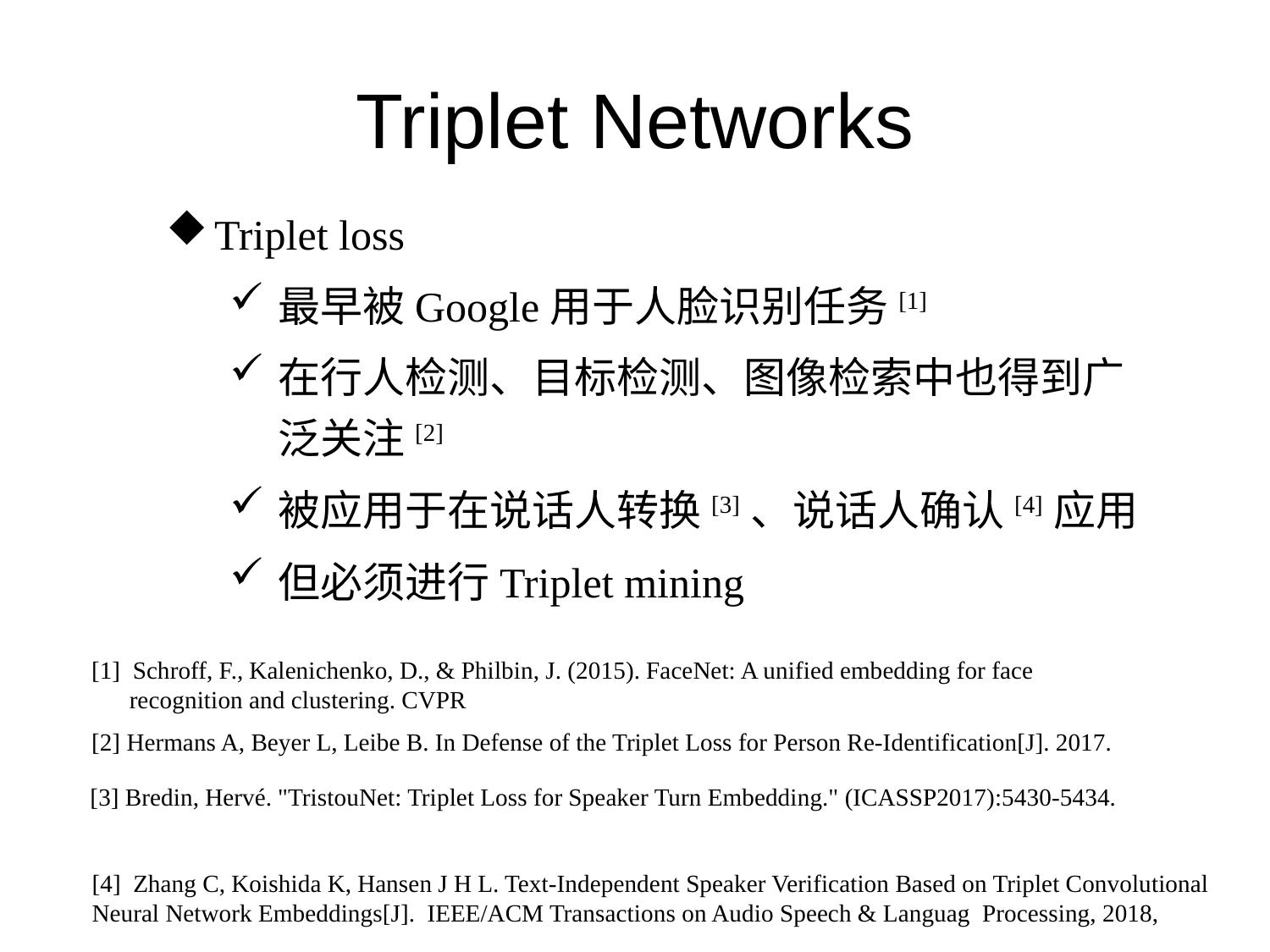

# Triplet Networks
Triplet loss
最早被Google用于人脸识别任务[1]
在行人检测、目标检测、图像检索中也得到广泛关注[2]
被应用于在说话人转换[3]、说话人确认[4]应用
但必须进行Triplet mining

[1]  Schroff, F., Kalenichenko, D., & Philbin, J. (2015). FaceNet: A unified embedding for face recognition and clustering. CVPR
[2] Hermans A, Beyer L, Leibe B. In Defense of the Triplet Loss for Person Re-Identification[J]. 2017.
[3] Bredin, Hervé. "TristouNet: Triplet Loss for Speaker Turn Embedding." (ICASSP2017):5430-5434.
[4]  Zhang C, Koishida K, Hansen J H L. Text-Independent Speaker Verification Based on Triplet Convolutional     Neural Network Embeddings[J].  IEEE/ACM Transactions on Audio Speech & Languag  Processing, 2018,